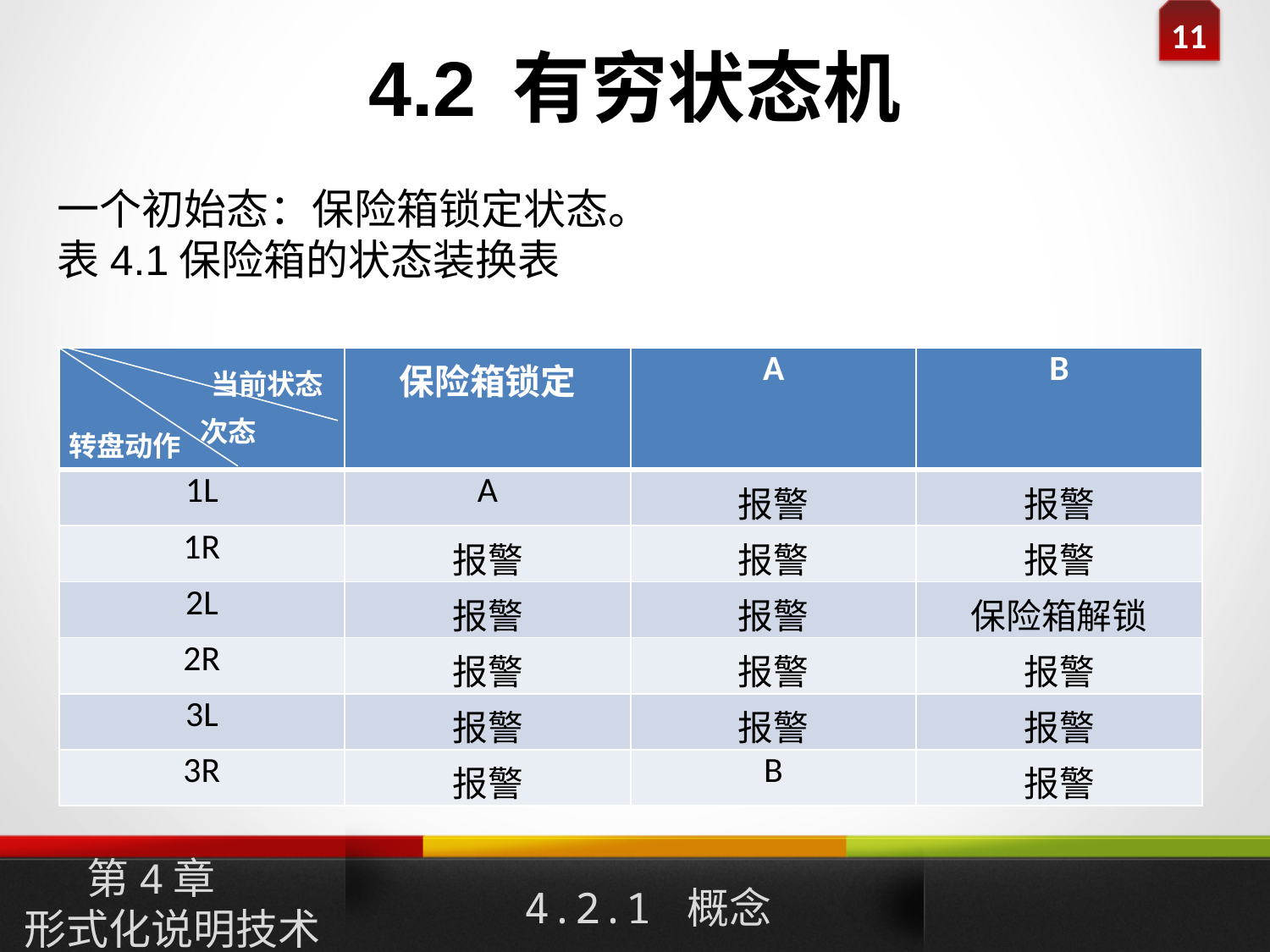

# 4.2 有穷状态机
一个初始态：保险箱锁定状态。
表4.1保险箱的状态装换表
| 当前状态 次态 | 保险箱锁定 | A | B |
| --- | --- | --- | --- |
| 1L | A | 报警 | 报警 |
| 1R | 报警 | 报警 | 报警 |
| 2L | 报警 | 报警 | 保险箱解锁 |
| 2R | 报警 | 报警 | 报警 |
| 3L | 报警 | 报警 | 报警 |
| 3R | 报警 | B | 报警 |
转盘动作
第4章
形式化说明技术
4.2.1 概念